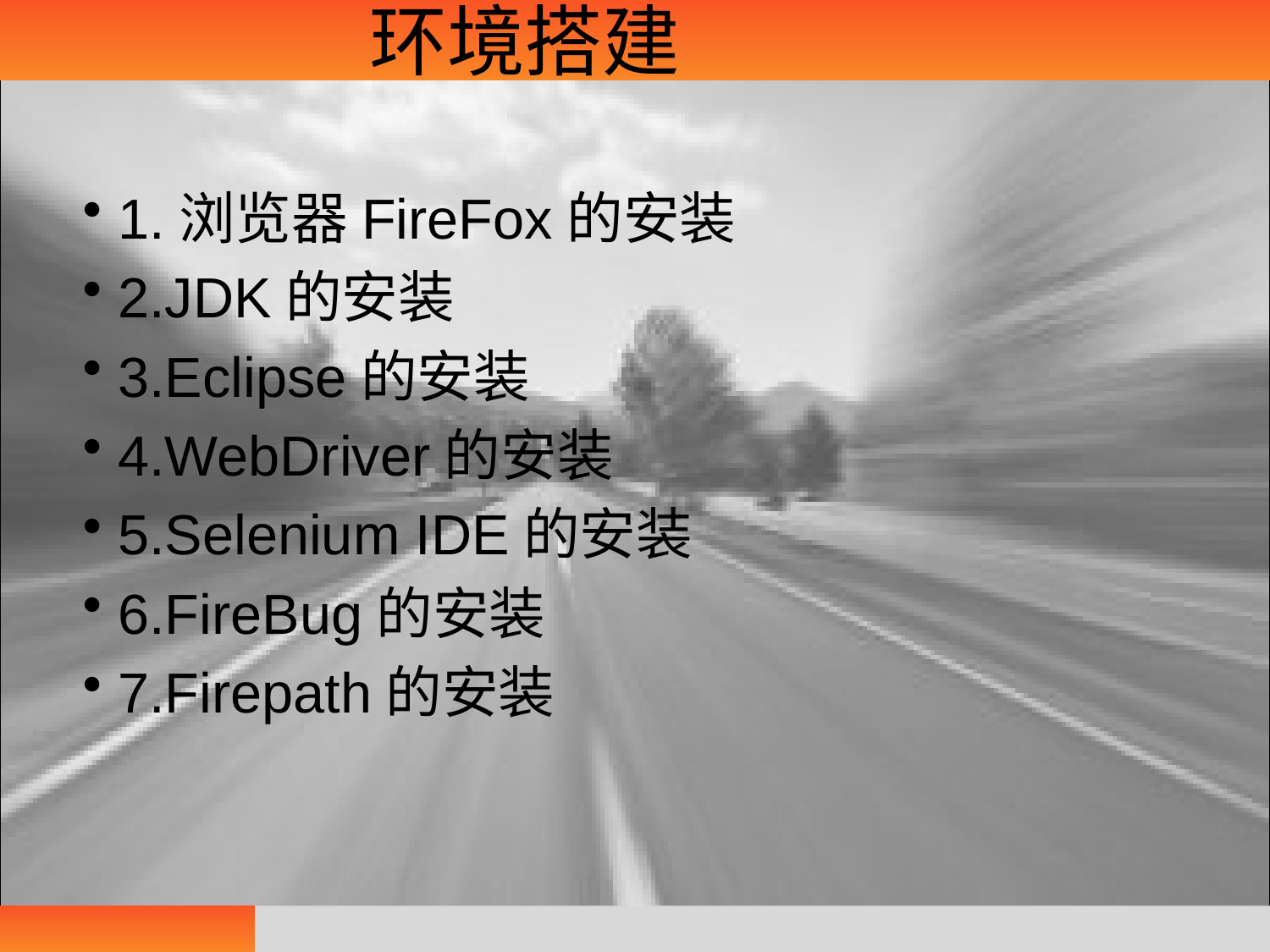

# 环境搭建
1.浏览器FireFox的安装
2.JDK的安装
3.Eclipse的安装
4.WebDriver的安装
5.Selenium IDE的安装
6.FireBug的安装
7.Firepath的安装